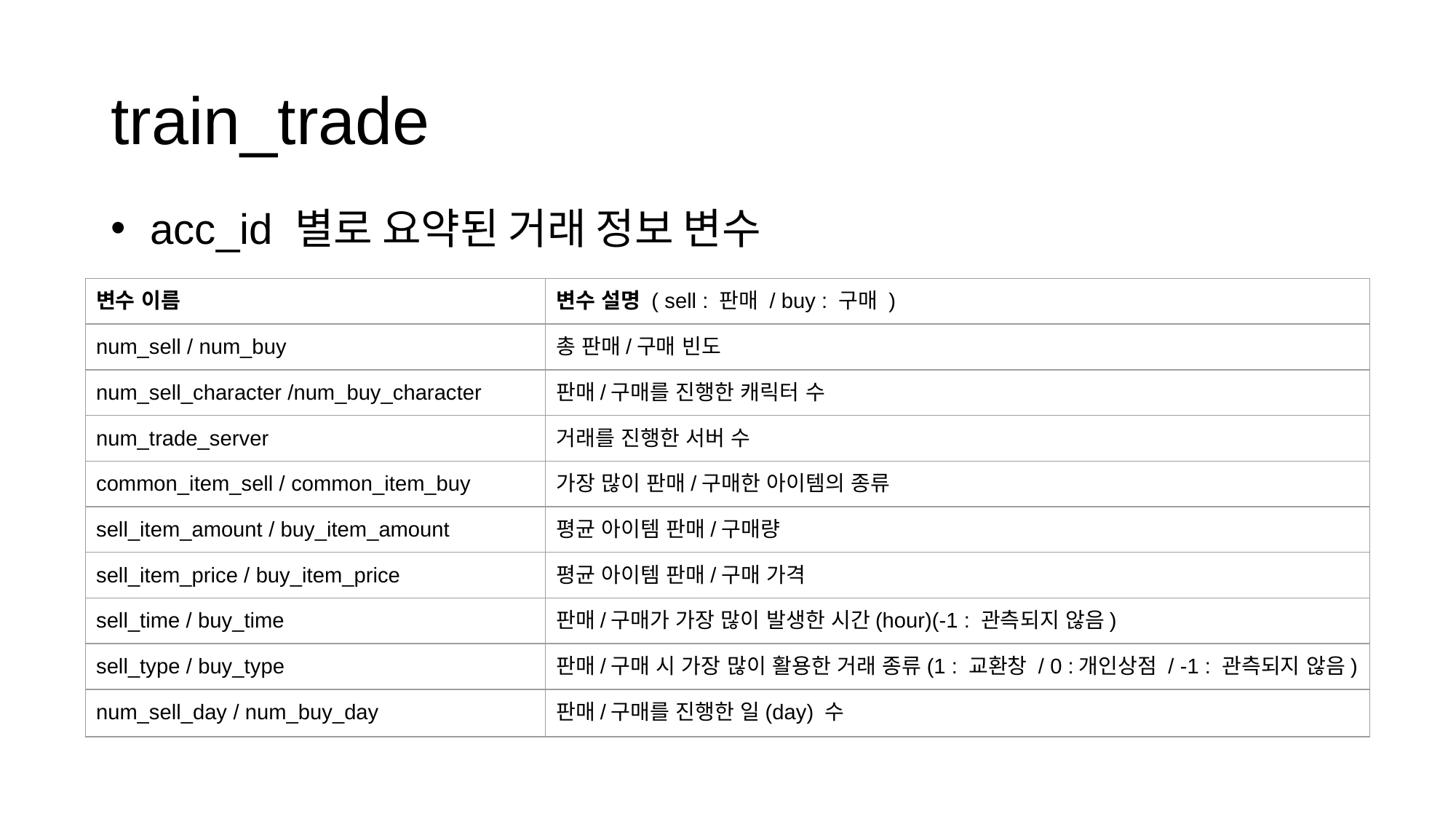

# train_trade
 acc_id 별로 요약된 거래 정보 변수
| 변수 이름 | 변수 설명 ( sell : 판매 / buy : 구매 ) |  |
| --- | --- | --- |
| num\_sell / num\_buy | 총 판매/구매 빈도 |  |
| num\_sell\_character /num\_buy\_character | 판매/구매를 진행한 캐릭터 수 |  |
| num\_trade\_server | 거래를 진행한 서버 수 |  |
| common\_item\_sell / common\_item\_buy | 가장 많이 판매/구매한 아이템의 종류 |  |
| sell\_item\_amount / buy\_item\_amount | 평균 아이템 판매/구매량 |  |
| sell\_item\_price / buy\_item\_price | 평균 아이템 판매/구매 가격 |  |
| sell\_time / buy\_time | 판매/구매가 가장 많이 발생한 시간(hour)(-1 : 관측되지 않음) |  |
| sell\_type / buy\_type | 판매/구매 시 가장 많이 활용한 거래 종류(1 : 교환창 / 0 :개인상점 / -1 : 관측되지 않음) |  |
| num\_sell\_day / num\_buy\_day | 판매/구매를 진행한 일(day) 수 |  |